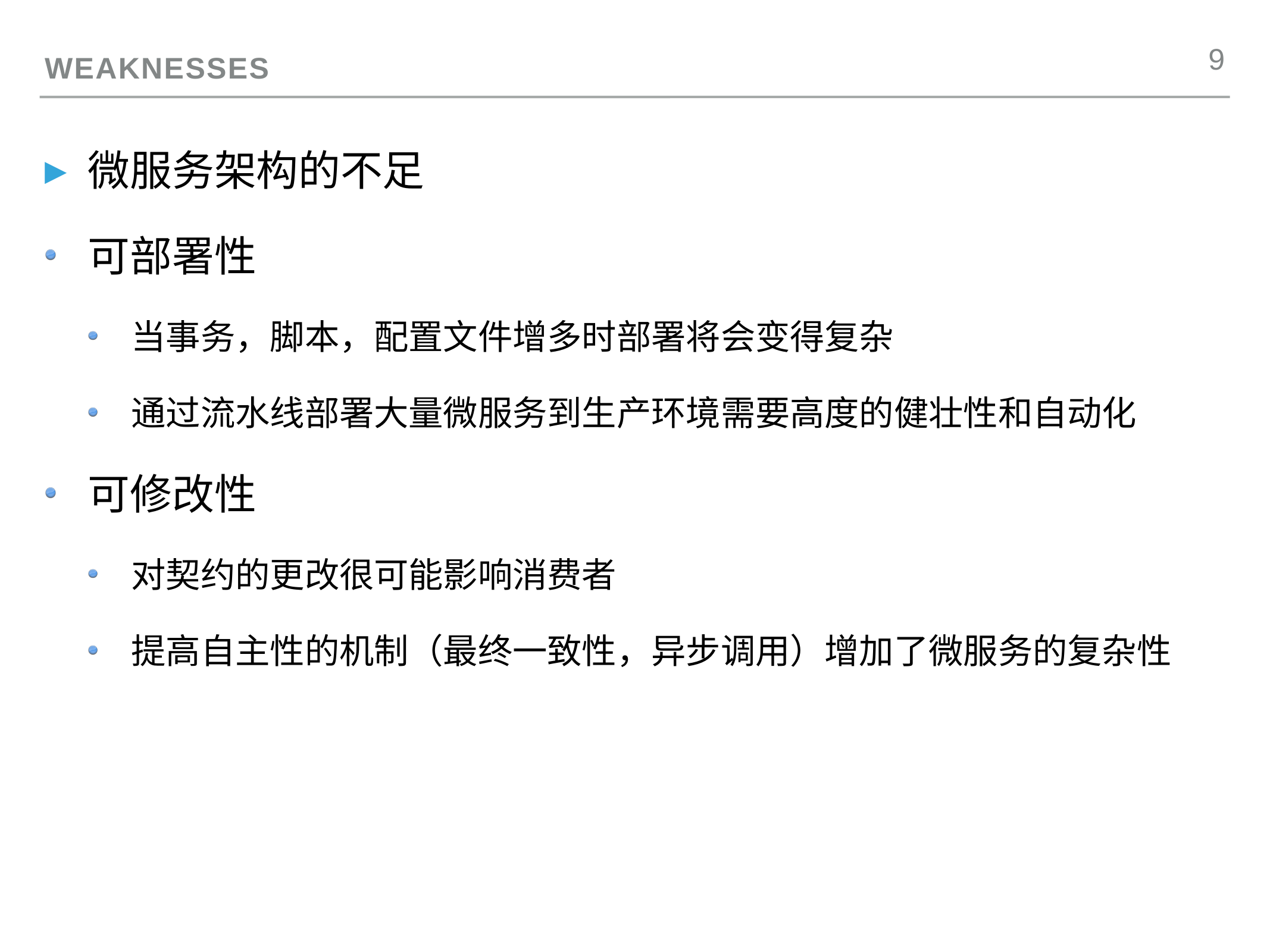

9
Weaknesses
微服务架构的不足
可部署性
当事务，脚本，配置文件增多时部署将会变得复杂
通过流水线部署大量微服务到生产环境需要高度的健壮性和自动化
可修改性
对契约的更改很可能影响消费者
提高自主性的机制（最终一致性，异步调用）增加了微服务的复杂性